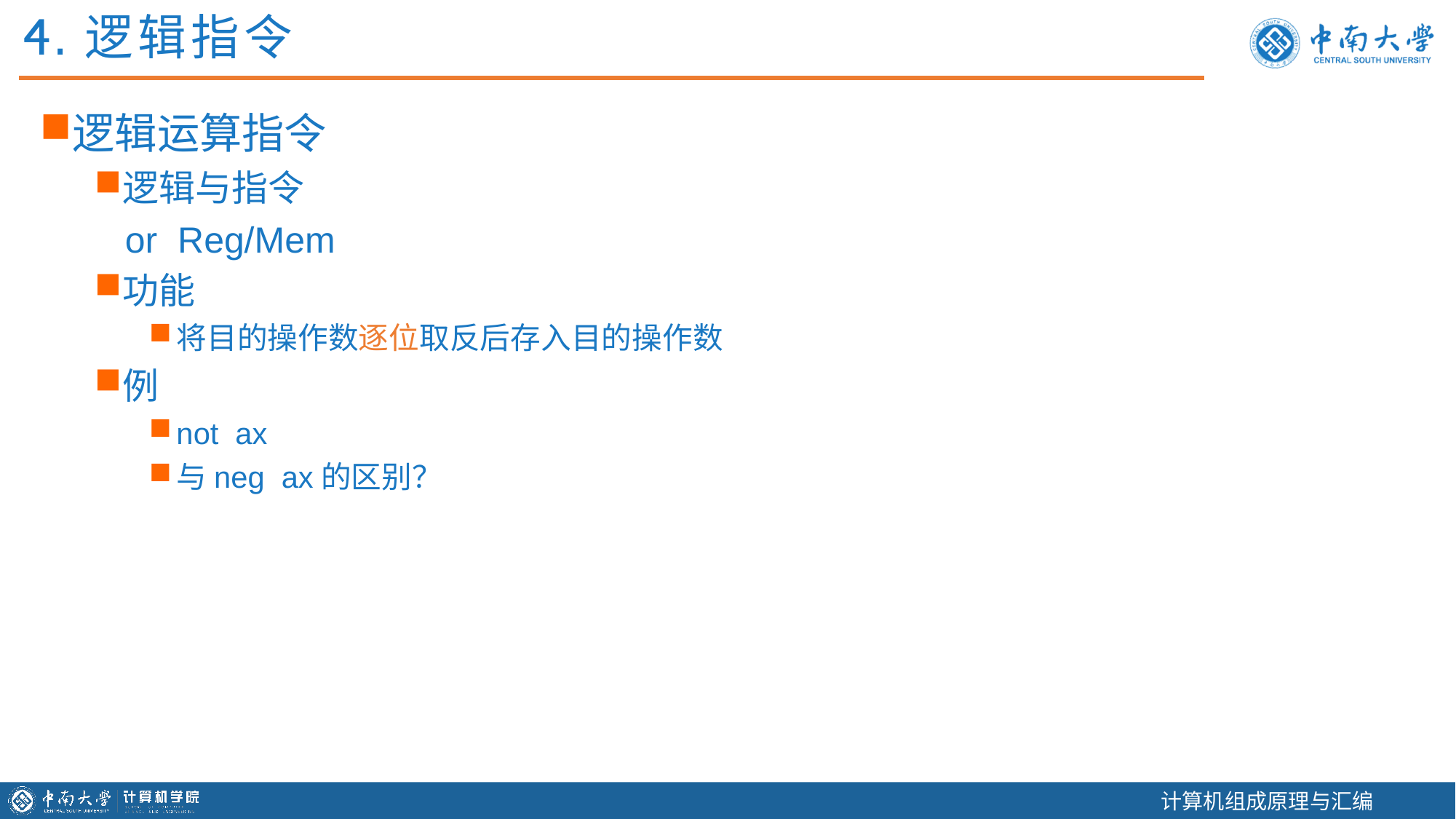

4.逻辑指令
逻辑运算指令
逻辑与指令
   or  Reg/Mem
功能
将目的操作数逐位取反后存入目的操作数
例
not  ax
与neg  ax的区别？

37